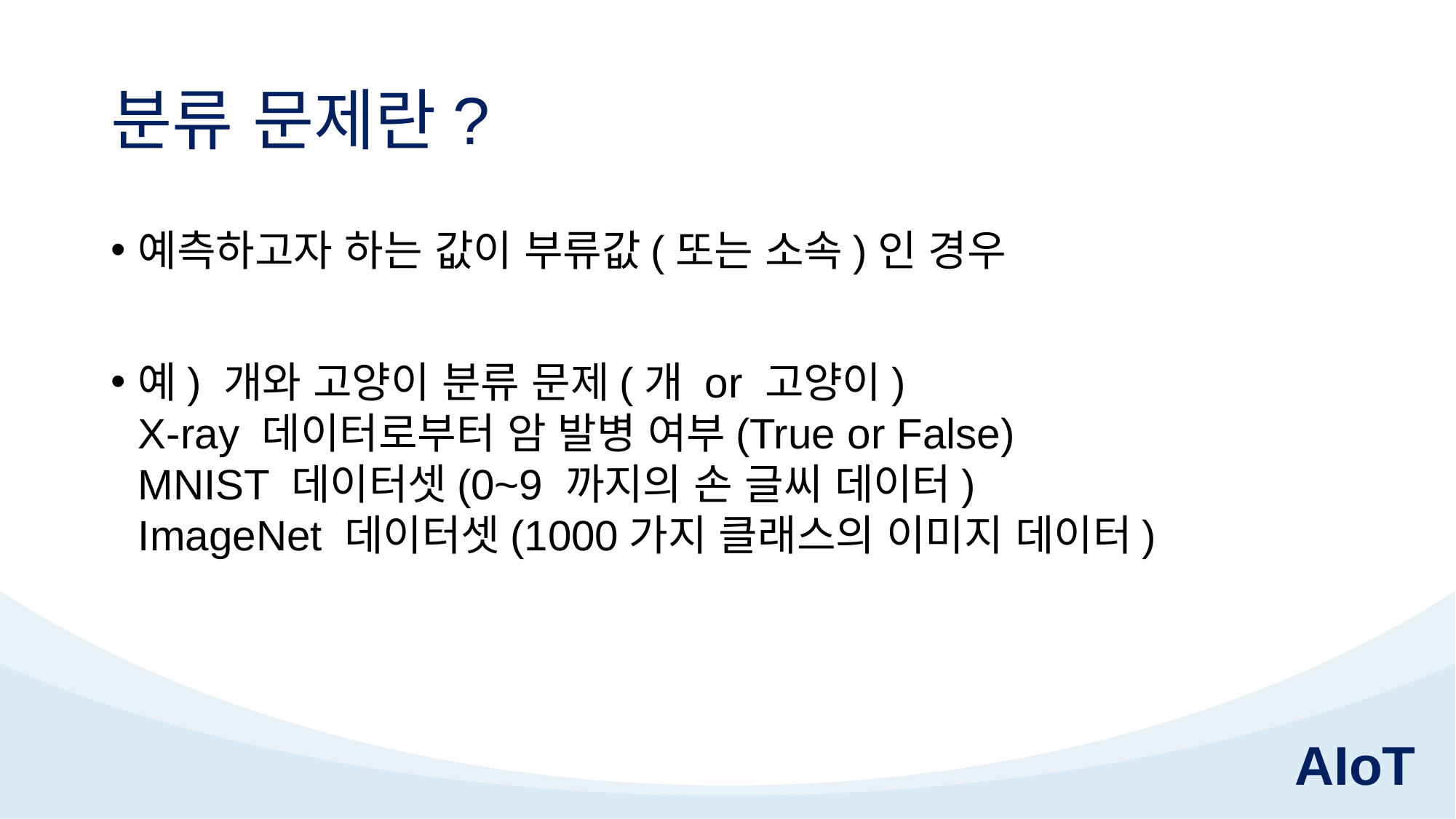

# 분류 문제란?
예측하고자 하는 값이 부류값(또는 소속)인 경우

예) 개와 고양이 분류 문제(개 or 고양이)
X-ray 데이터로부터 암 발병 여부(True or False)
MNIST 데이터셋(0~9 까지의 손 글씨 데이터)
ImageNet 데이터셋(1000가지 클래스의 이미지 데이터)